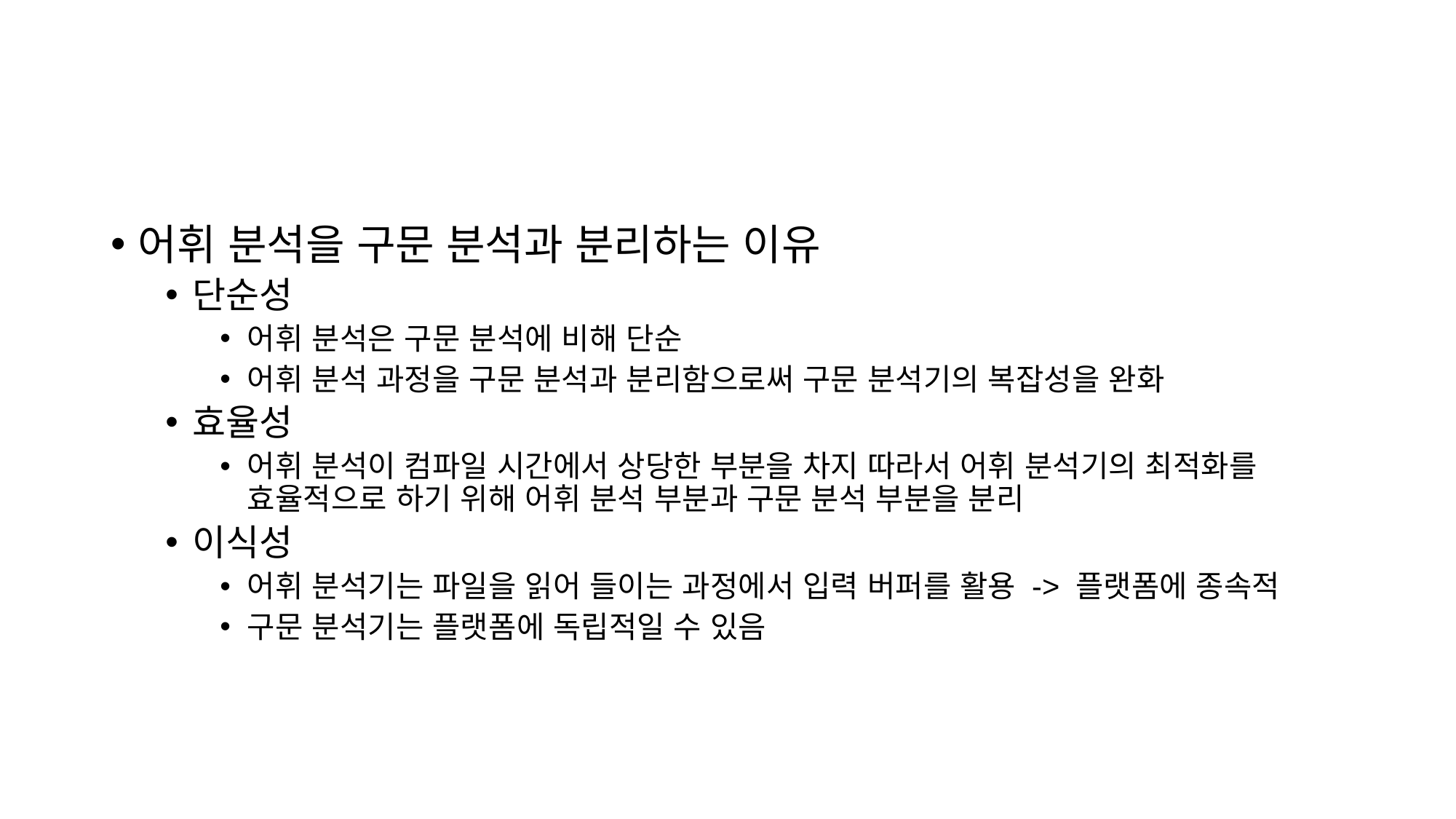

#
어휘 분석을 구문 분석과 분리하는 이유
단순성
어휘 분석은 구문 분석에 비해 단순
어휘 분석 과정을 구문 분석과 분리함으로써 구문 분석기의 복잡성을 완화
효율성
어휘 분석이 컴파일 시간에서 상당한 부분을 차지 따라서 어휘 분석기의 최적화를 효율적으로 하기 위해 어휘 분석 부분과 구문 분석 부분을 분리
이식성
어휘 분석기는 파일을 읽어 들이는 과정에서 입력 버퍼를 활용 -> 플랫폼에 종속적
구문 분석기는 플랫폼에 독립적일 수 있음